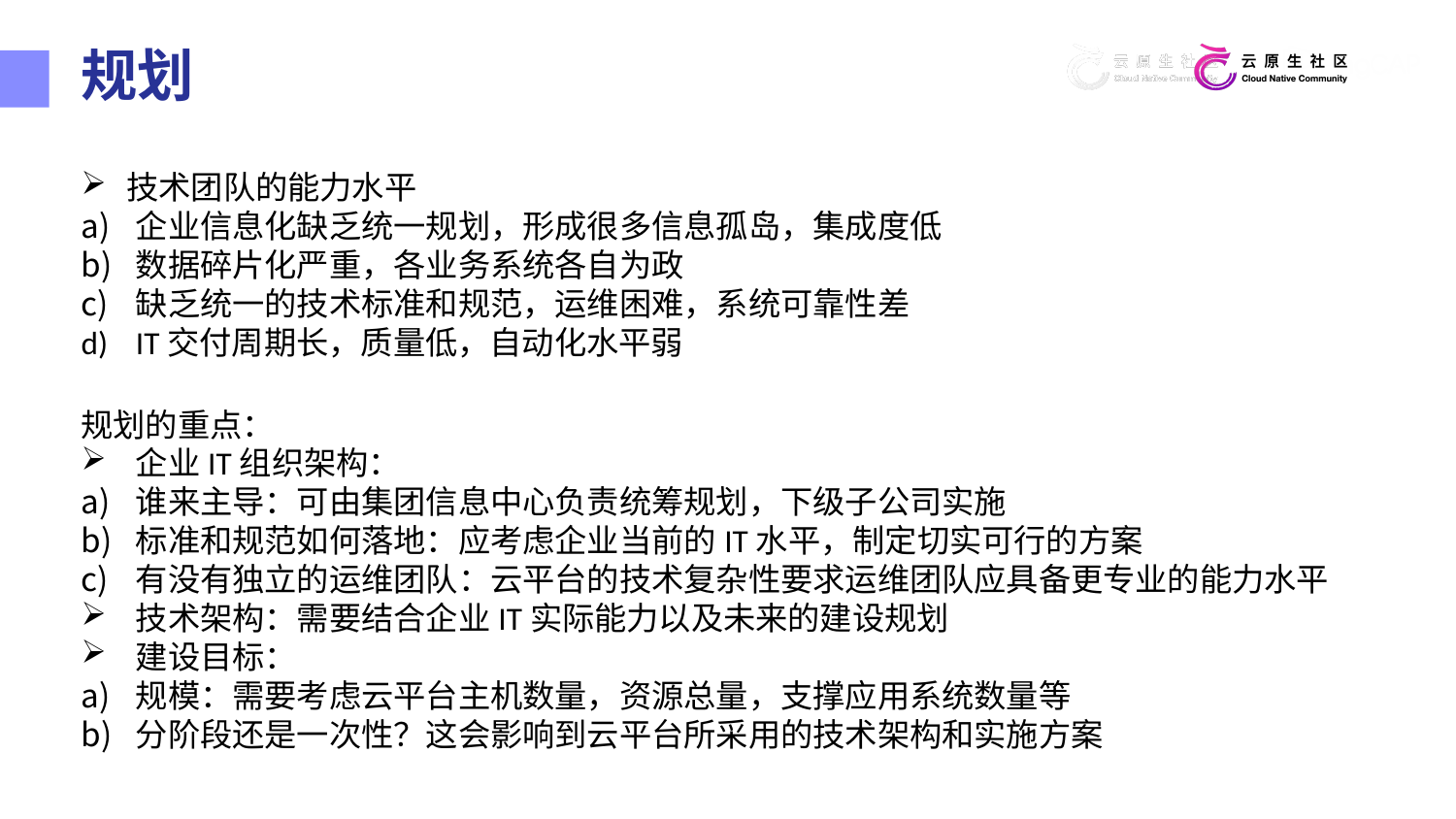

规划

技术团队的能力水平
企业信息化缺乏统一规划，形成很多信息孤岛，集成度低
数据碎片化严重，各业务系统各自为政
缺乏统一的技术标准和规范，运维困难，系统可靠性差
IT交付周期长，质量低，自动化水平弱

规划的重点：
企业IT组织架构：
谁来主导：可由集团信息中心负责统筹规划，下级子公司实施
标准和规范如何落地：应考虑企业当前的IT水平，制定切实可行的方案
有没有独立的运维团队：云平台的技术复杂性要求运维团队应具备更专业的能力水平
技术架构：需要结合企业IT实际能力以及未来的建设规划
建设目标：
规模：需要考虑云平台主机数量，资源总量，支撑应用系统数量等
分阶段还是一次性？这会影响到云平台所采用的技术架构和实施方案